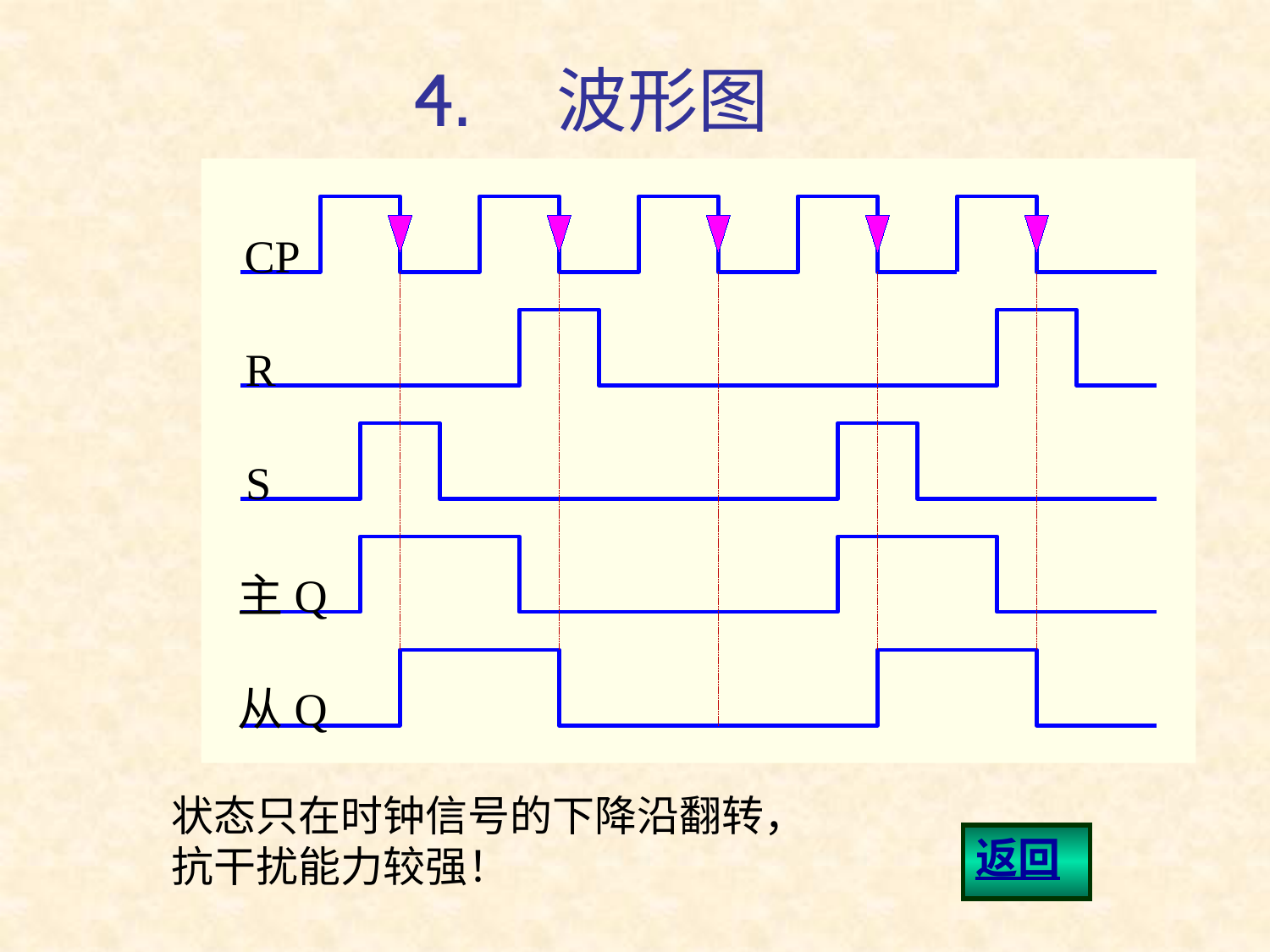

# 4.   波形图

CP

R

S

主Q

从Q

状态只在时钟信号的下降沿翻转，抗干扰能力较强！
返回